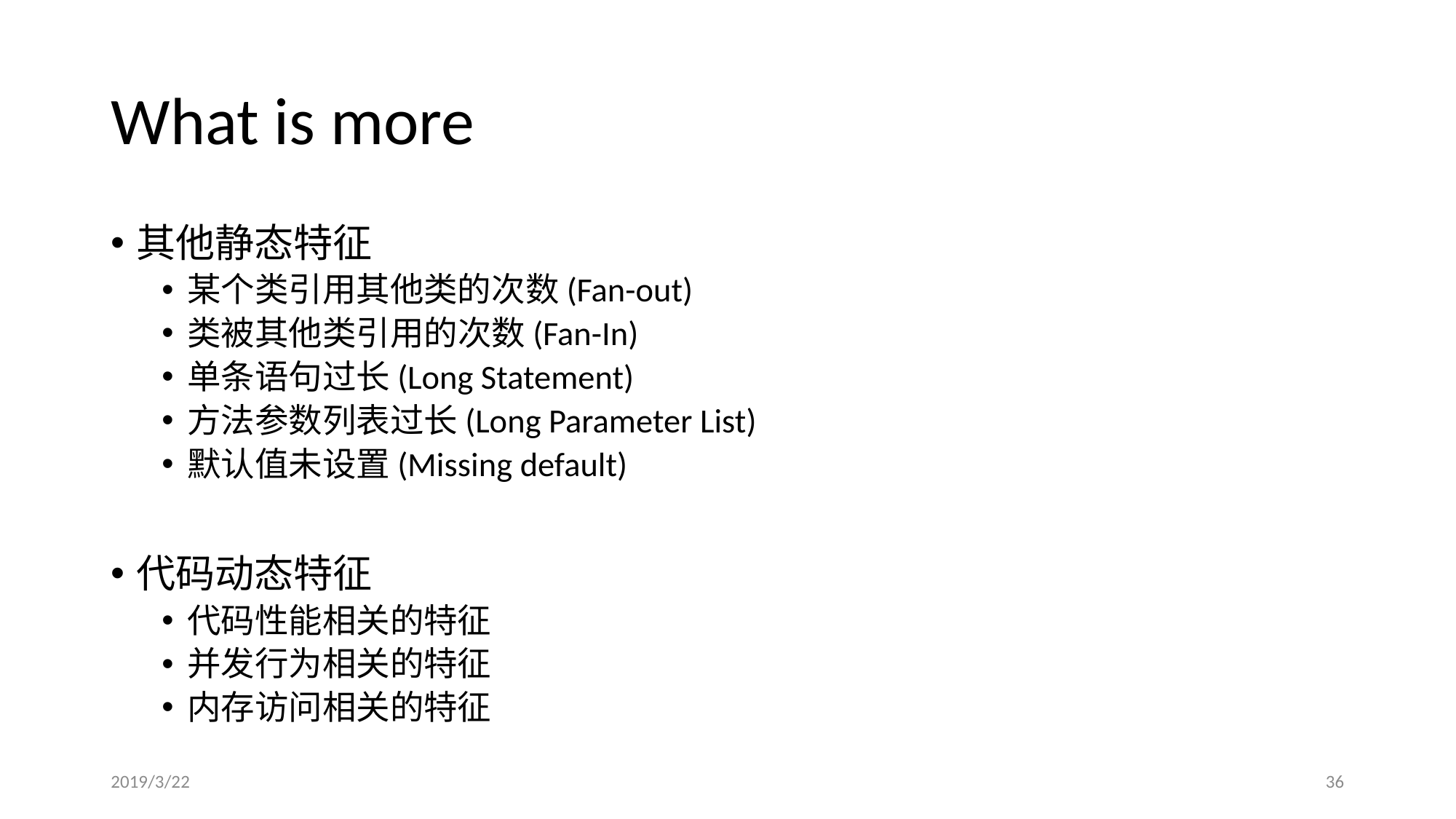

# What is more
其他静态特征
某个类引用其他类的次数(Fan-out)
类被其他类引用的次数(Fan-In)
单条语句过长(Long Statement)
方法参数列表过长(Long Parameter List)
默认值未设置(Missing default)

代码动态特征
代码性能相关的特征
并发行为相关的特征
内存访问相关的特征
2019/3/22
36